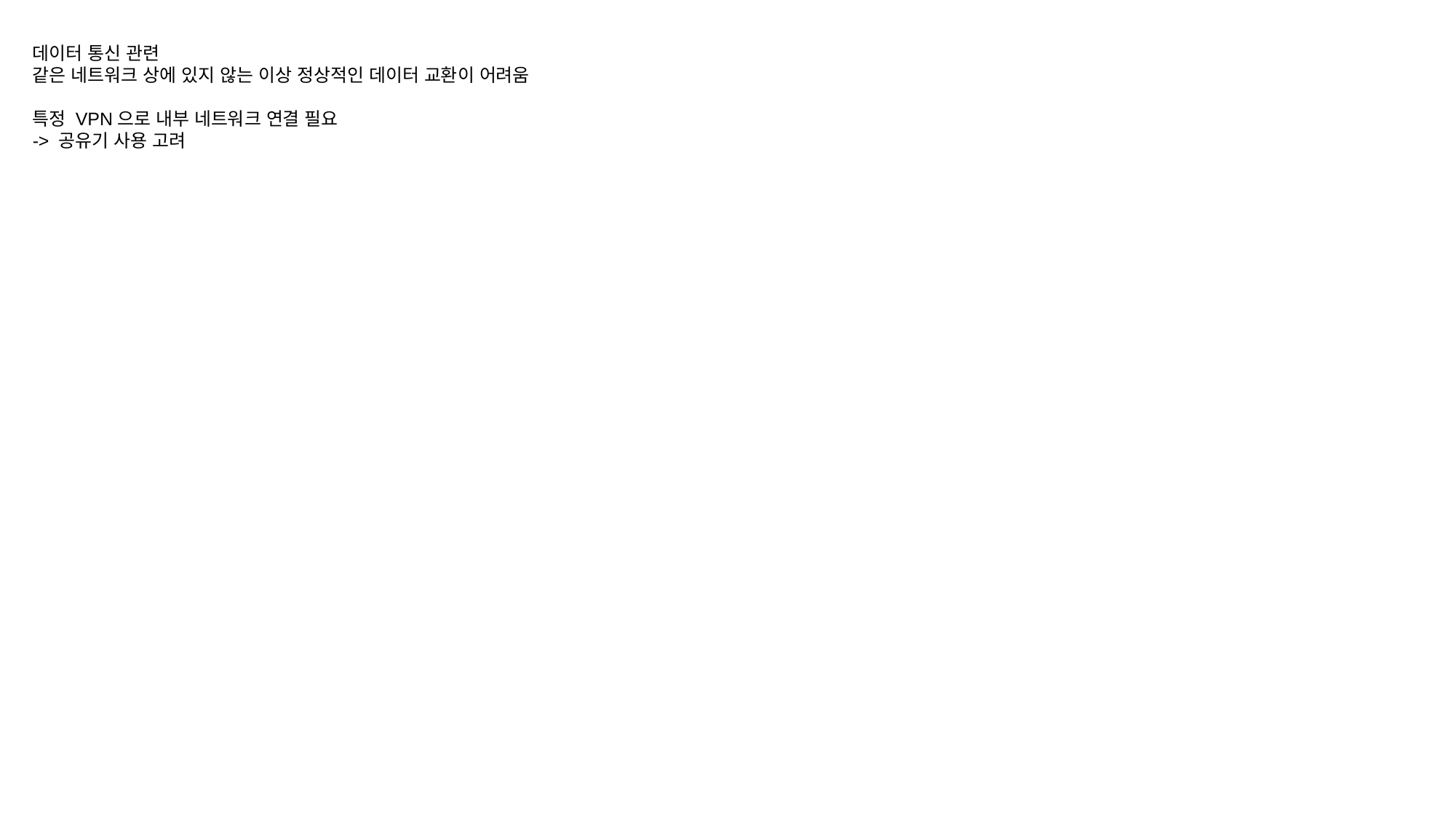

데이터 통신 관련
같은 네트워크 상에 있지 않는 이상 정상적인 데이터 교환이 어려움

특정 VPN으로 내부 네트워크 연결 필요
-> 공유기 사용 고려